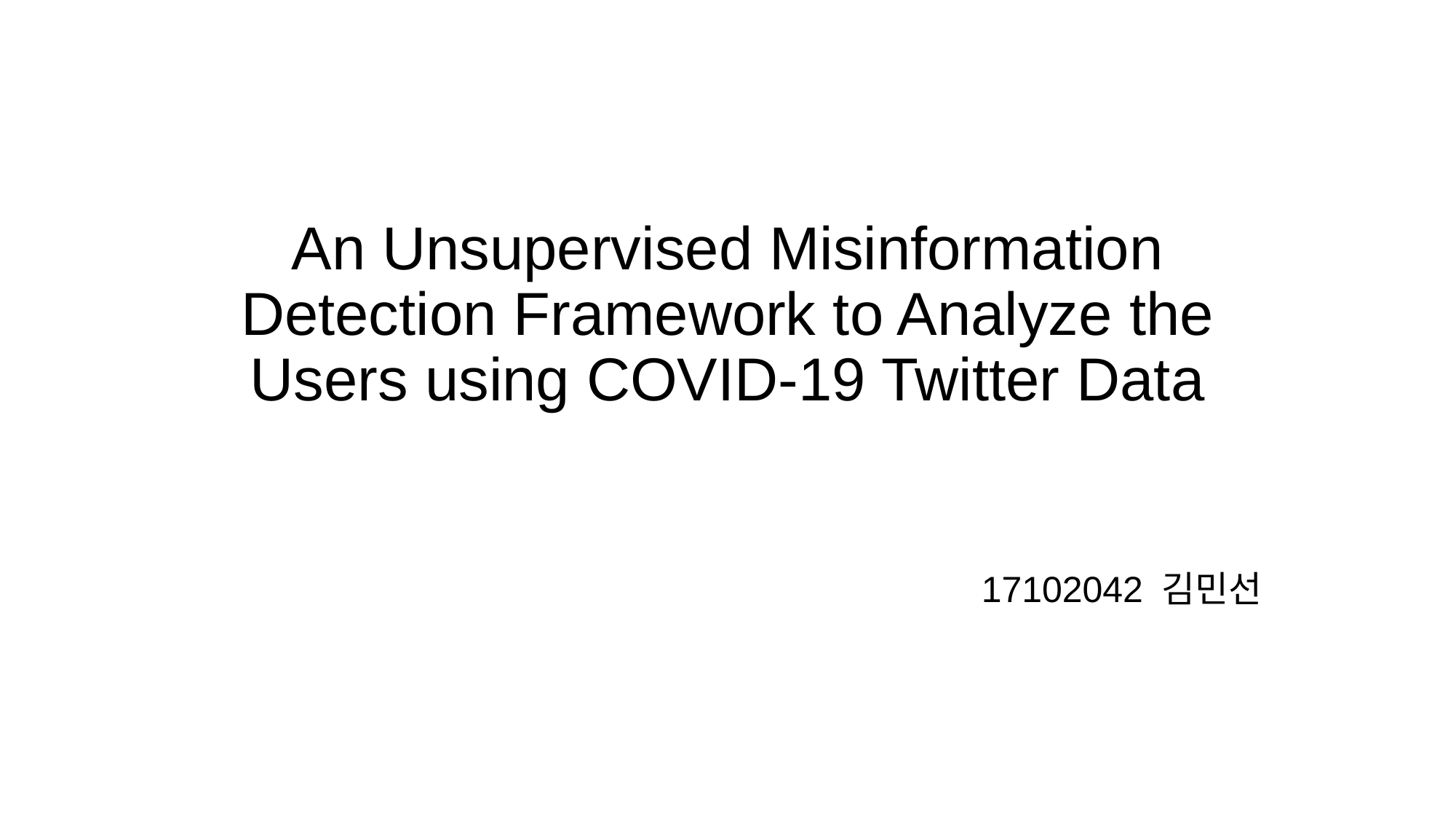

# An Unsupervised Misinformation Detection Framework to Analyze the Users using COVID-19 Twitter Data

17102042 김민선